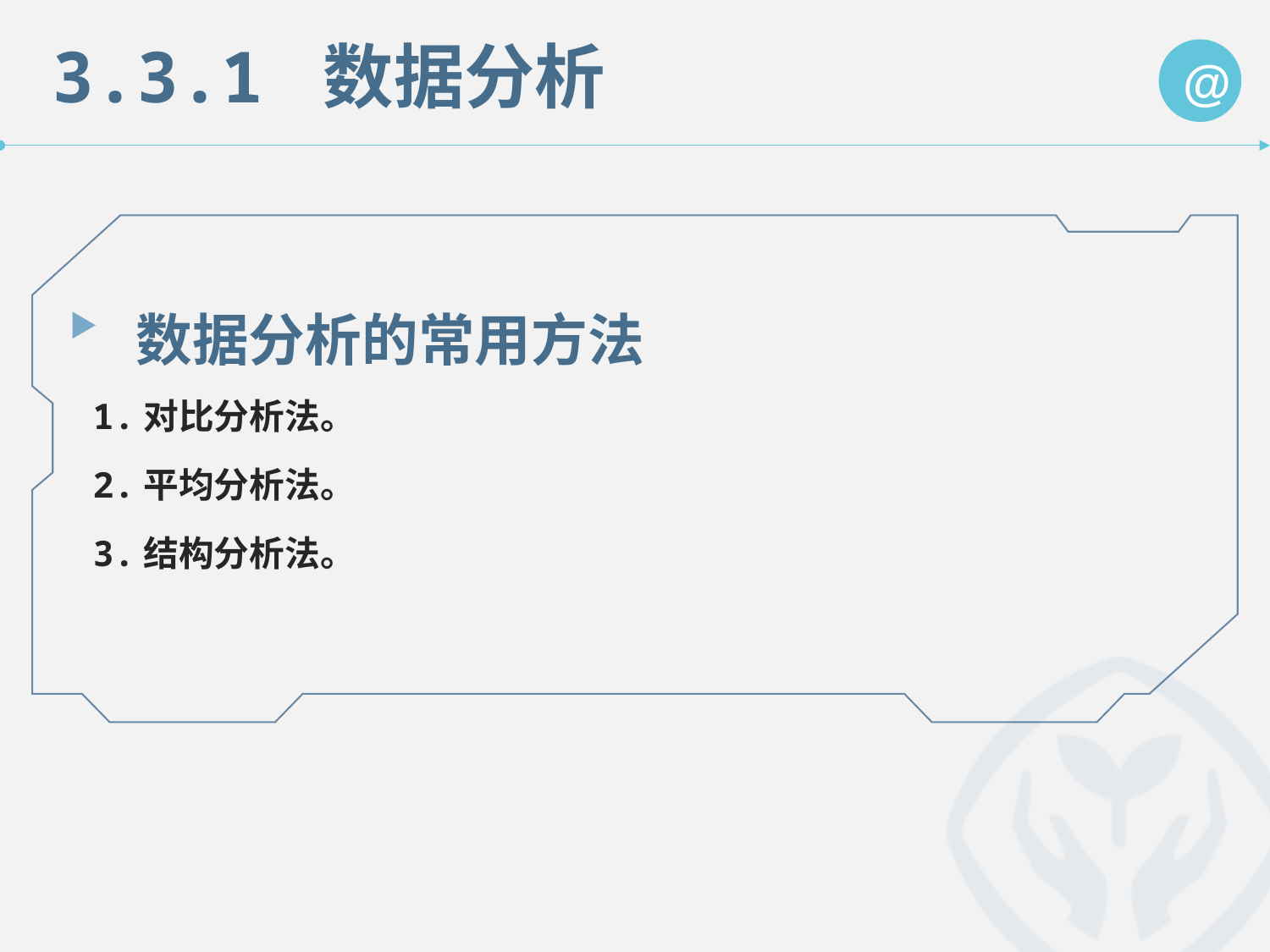

3.3.1 数据分析
@

数据分析的常用方法

1.对比分析法。
2.平均分析法。
3.结构分析法。